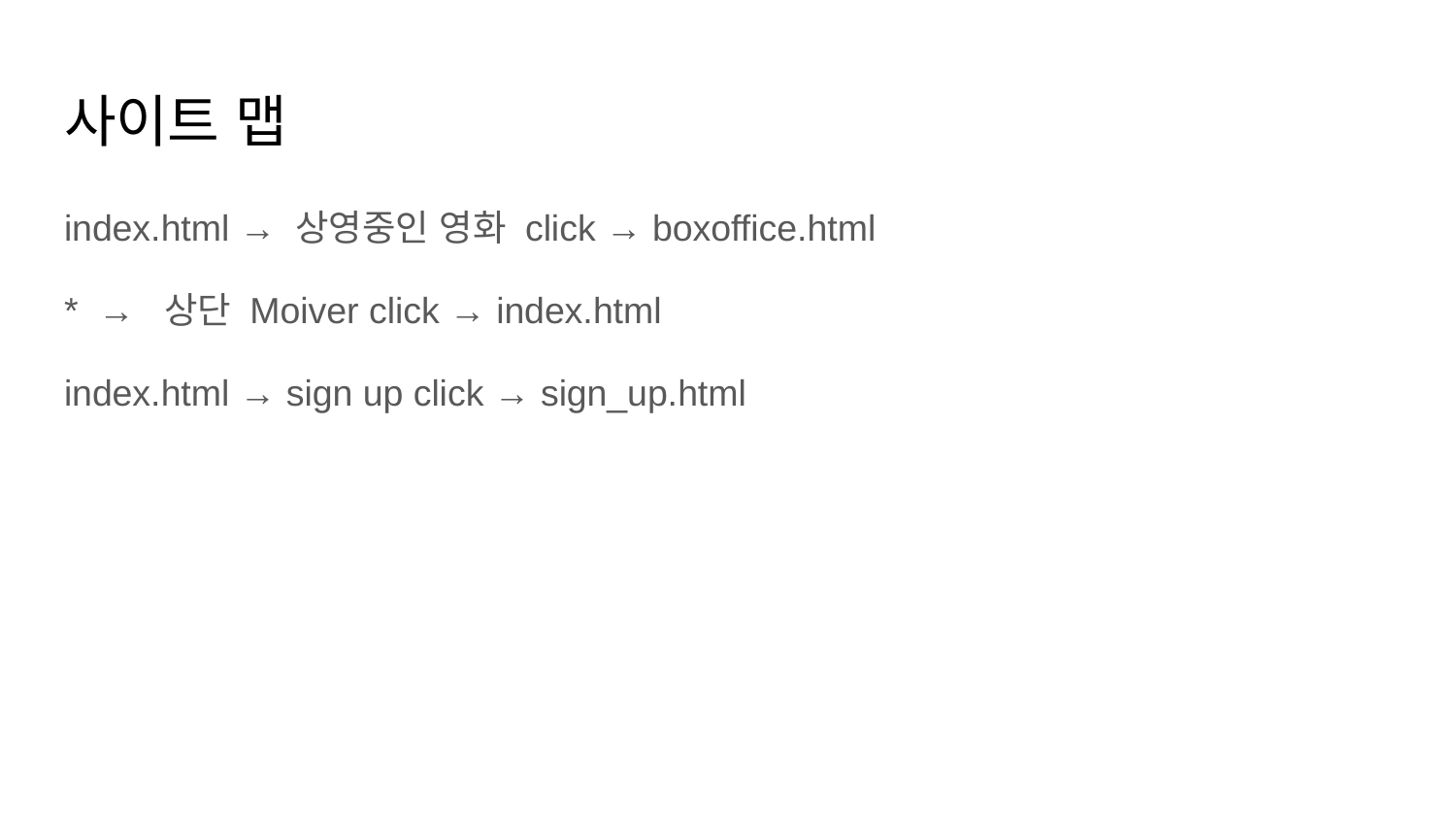

# 사이트 맵
index.html → 상영중인 영화 click → boxoffice.html
*  →  상단 Moiver click → index.html
index.html → sign up click → sign_up.html